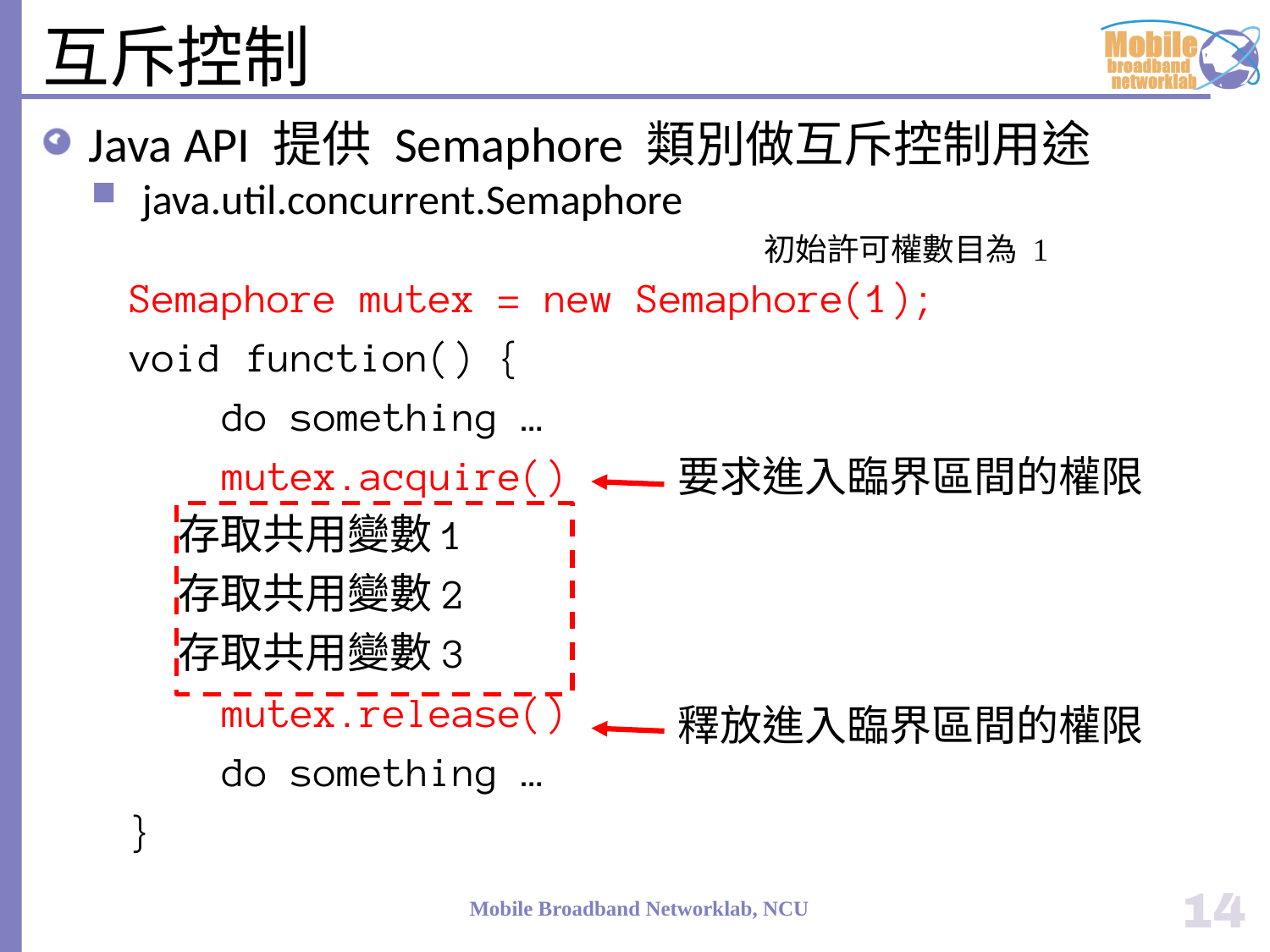

# 互斥控制
Java API 提供 Semaphore 類別做互斥控制用途
java.util.concurrent.Semaphore
初始許可權數目為 1
Semaphore mutex = new Semaphore(1);
void function() {
    do something …
    mutex.acquire()
    存取共用變數1
    存取共用變數2
    存取共用變數3
    mutex.release()
    do something …
}
要求進入臨界區間的權限

釋放進入臨界區間的權限
14